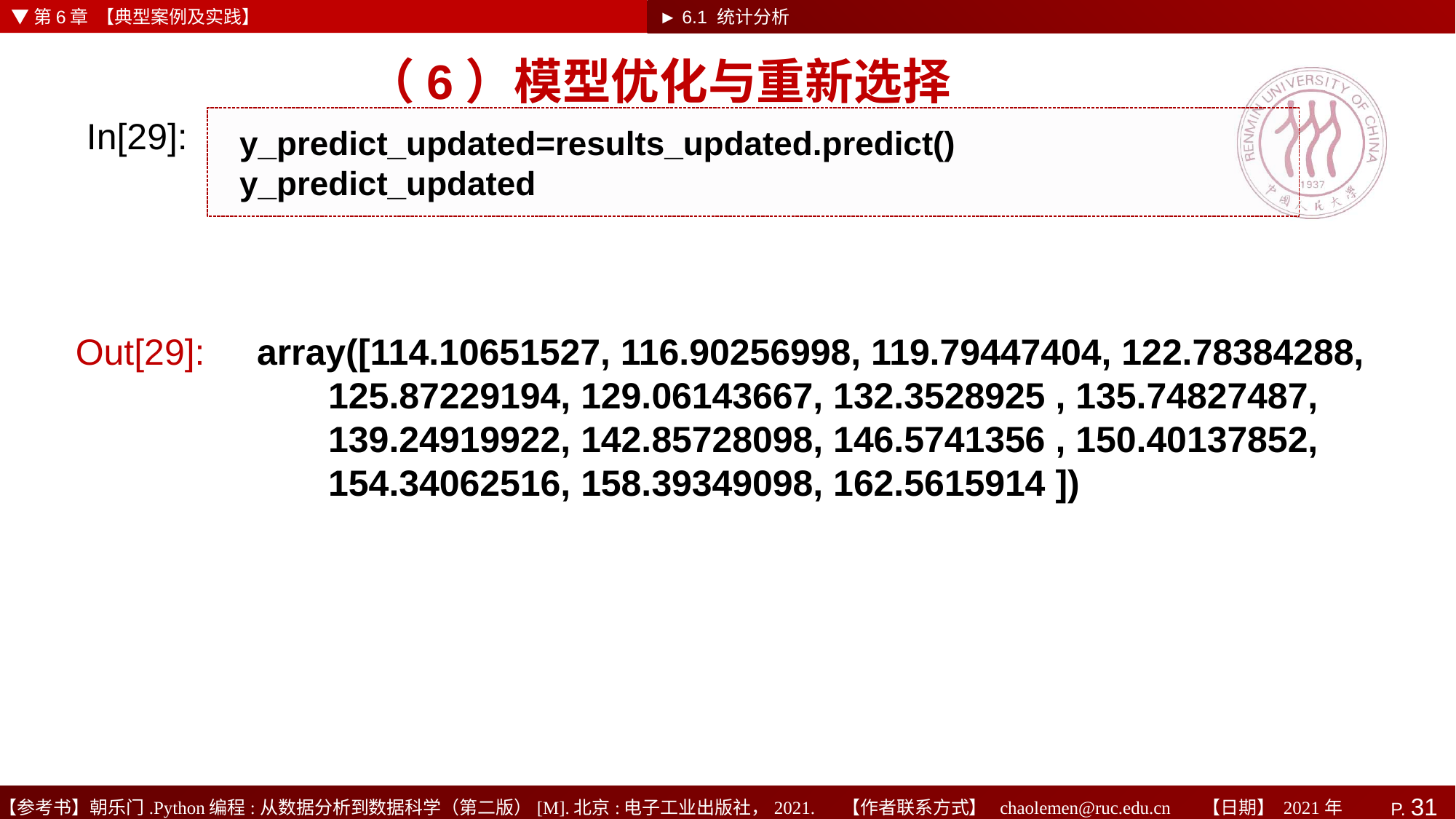

▼第6章  【典型案例及实践】
► 6.1 统计分析
# （6）模型优化与重新选择
In[29]:
y_predict_updated=results_updated.predict()
y_predict_updated
Out[29]:
array([114.10651527, 116.90256998, 119.79447404, 122.78384288,
       125.87229194, 129.06143667, 132.3528925 , 135.74827487,
       139.24919922, 142.85728098, 146.5741356 , 150.40137852,
       154.34062516, 158.39349098, 162.5615914 ])